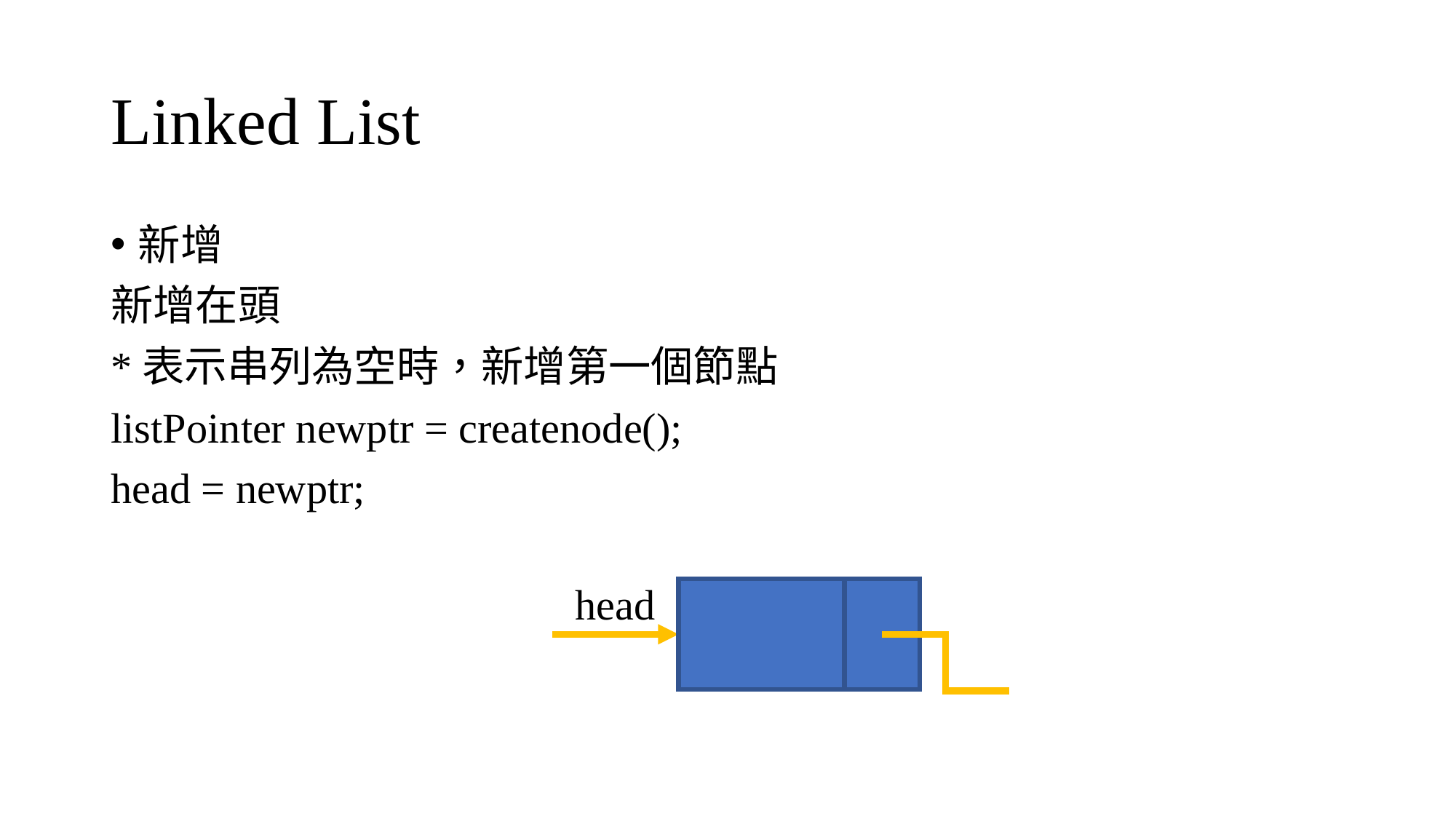

# Linked List
新增
新增在頭
*表示串列為空時，新增第一個節點
listPointer newptr = createnode();
head = newptr;
head